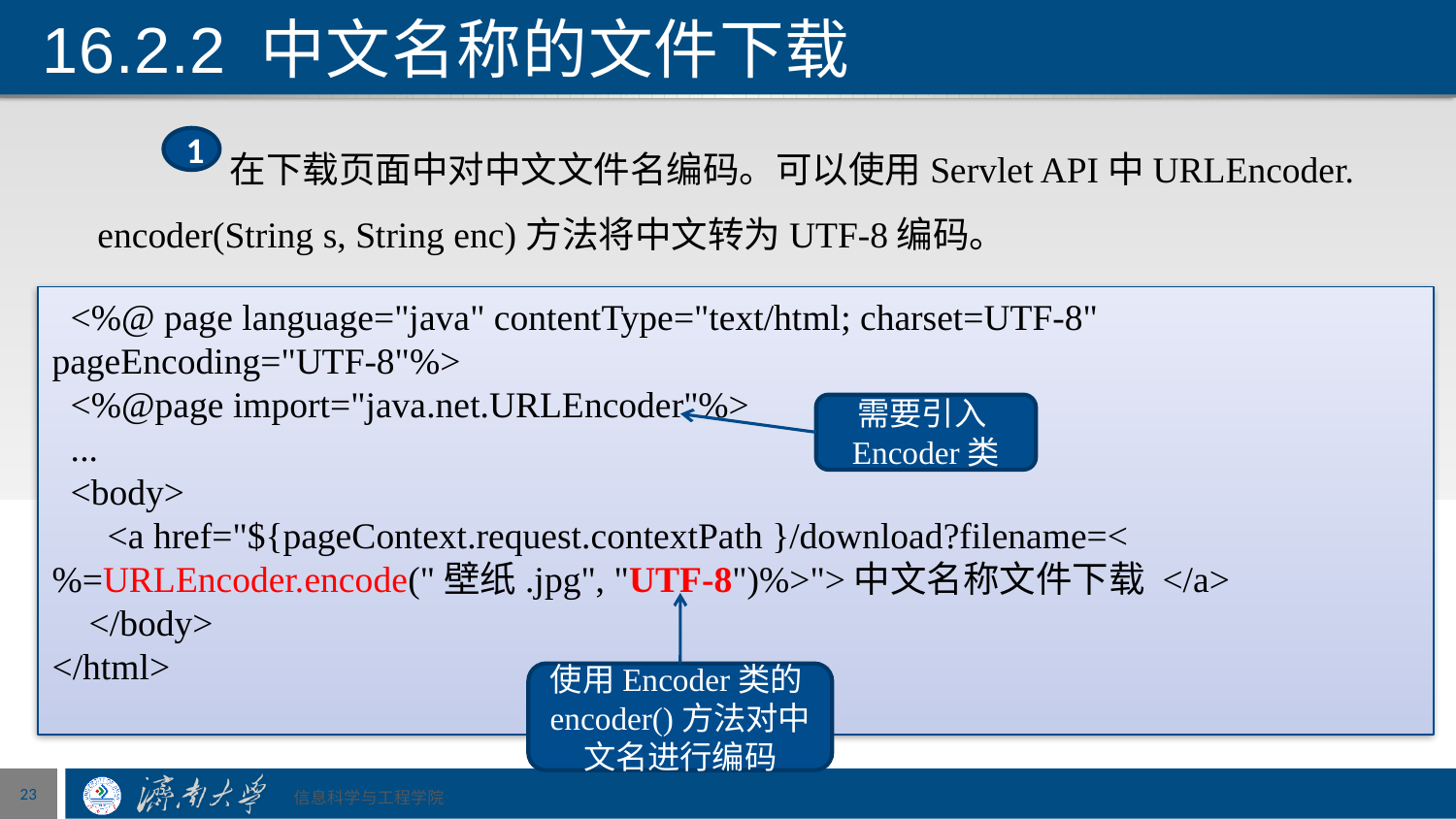

# 16.2.2 中文名称的文件下载
               在下载页面中对中文文件名编码。可以使用Servlet API中URLEncoder.
encoder(String s, String enc)方法将中文转为UTF-8编码。
1
  <%@ page language="java" contentType="text/html; charset=UTF-8" pageEncoding="UTF-8"%>
  <%@page import="java.net.URLEncoder"%>
  ...
  <body>
      <a href="${pageContext.request.contextPath }/download?filename=<%=URLEncoder.encode("壁纸.jpg", "UTF-8")%>">中文名称文件下载 </a>
    </body>
</html>
需要引入Encoder类
使用Encoder类的encoder()方法对中文名进行编码